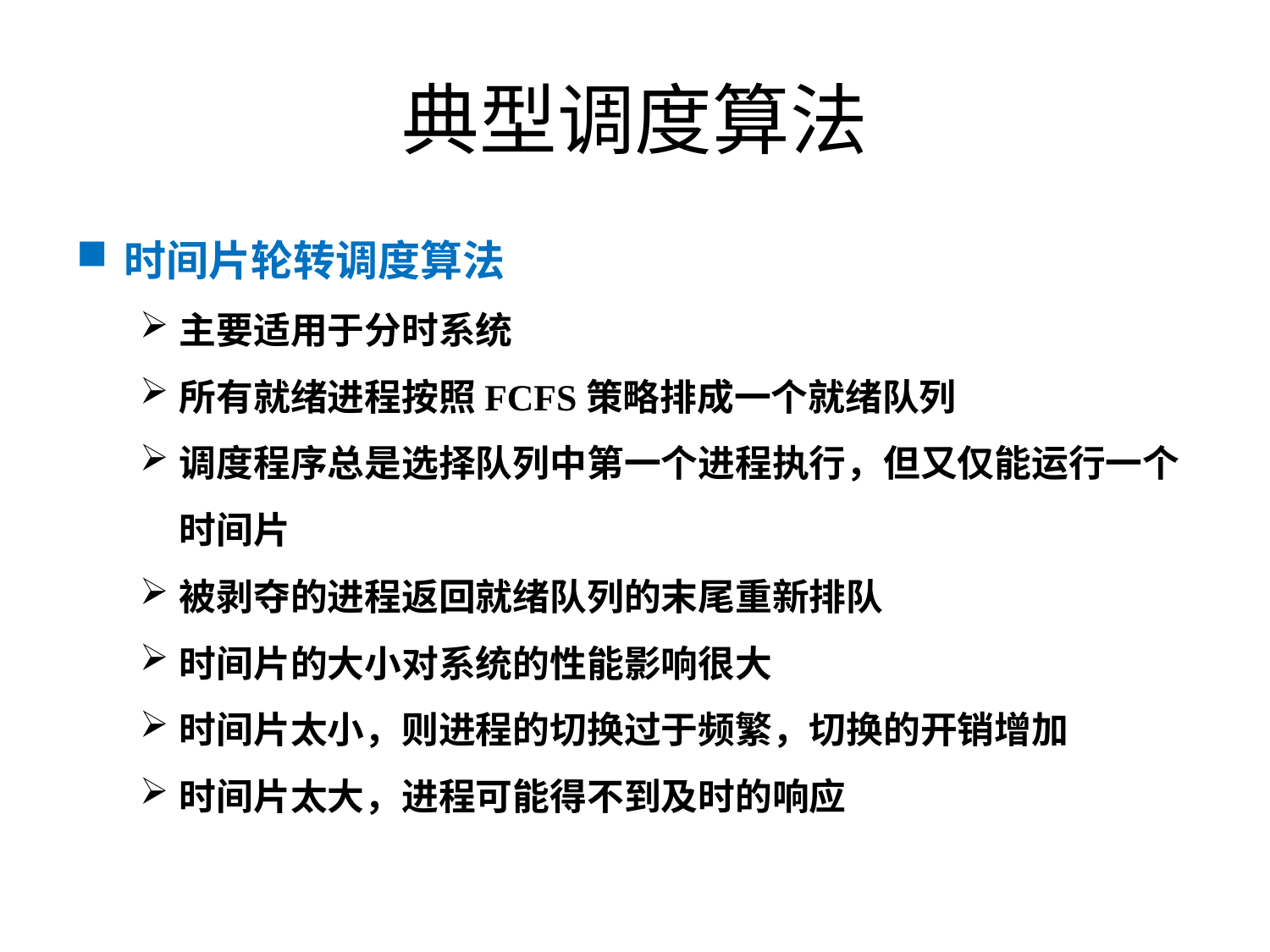

# 典型调度算法
时间片轮转调度算法
主要适用于分时系统
所有就绪进程按照FCFS策略排成一个就绪队列
调度程序总是选择队列中第一个进程执行，但又仅能运行一个时间片
被剥夺的进程返回就绪队列的末尾重新排队
时间片的大小对系统的性能影响很大
时间片太小，则进程的切换过于频繁，切换的开销增加
时间片太大，进程可能得不到及时的响应